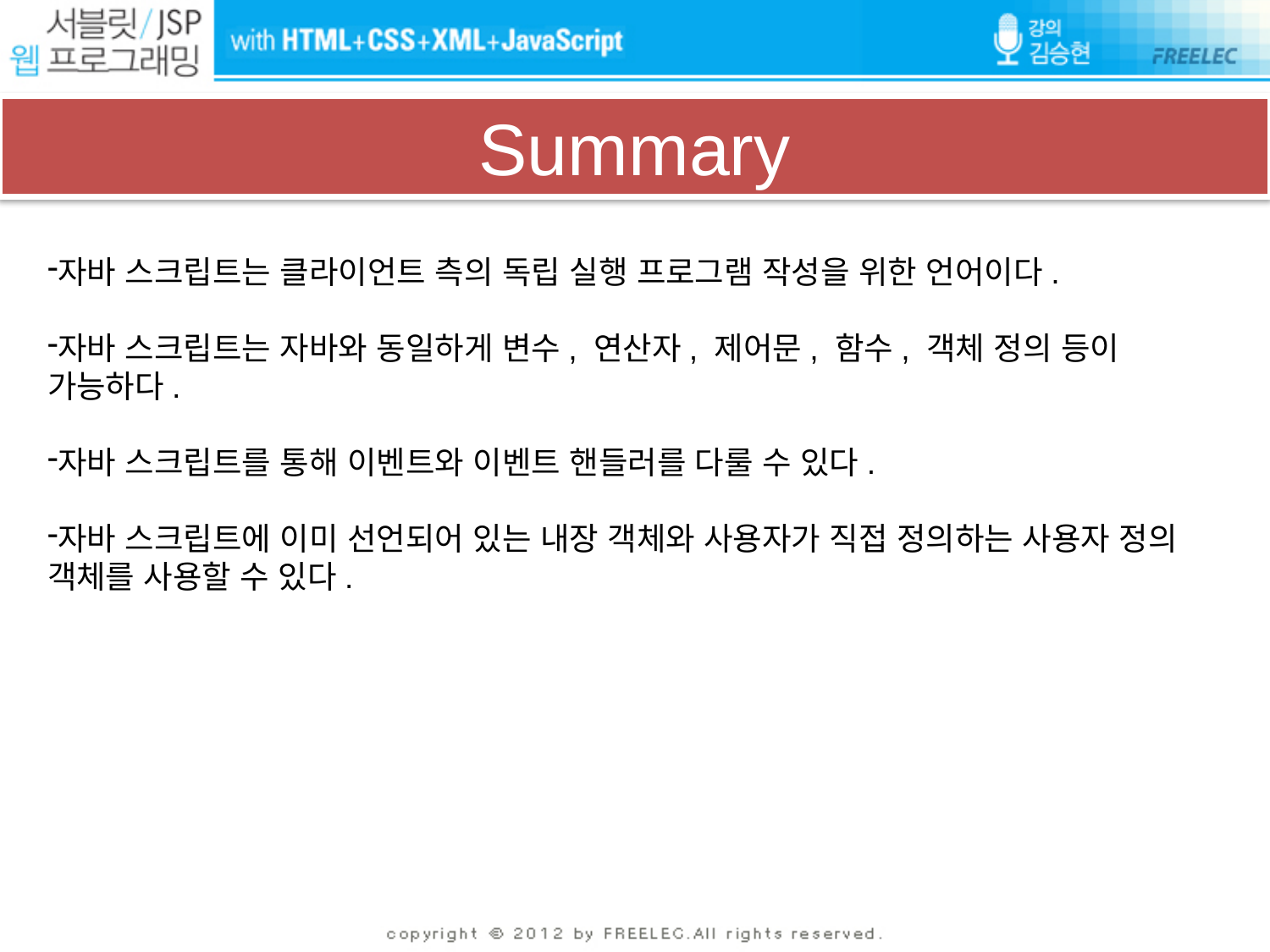

# Summary
자바 스크립트는 클라이언트 측의 독립 실행 프로그램 작성을 위한 언어이다.

자바 스크립트는 자바와 동일하게 변수, 연산자, 제어문, 함수, 객체 정의 등이 가능하다.

자바 스크립트를 통해 이벤트와 이벤트 핸들러를 다룰 수 있다.

자바 스크립트에 이미 선언되어 있는 내장 객체와 사용자가 직접 정의하는 사용자 정의 객체를 사용할 수 있다.